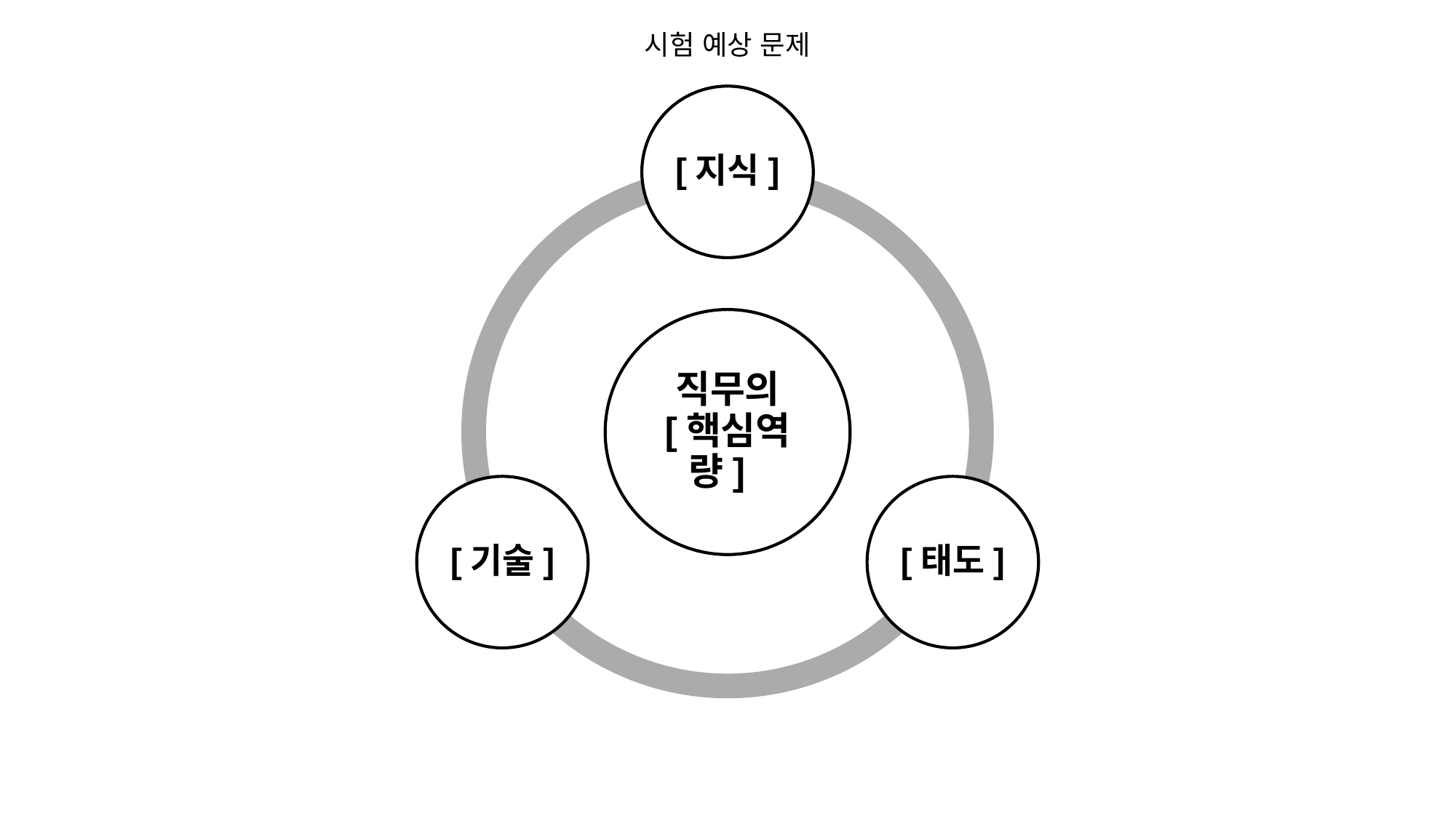

시험 예상 문제
직무의 [핵심역량]
[지식]
[태도]
[기술]